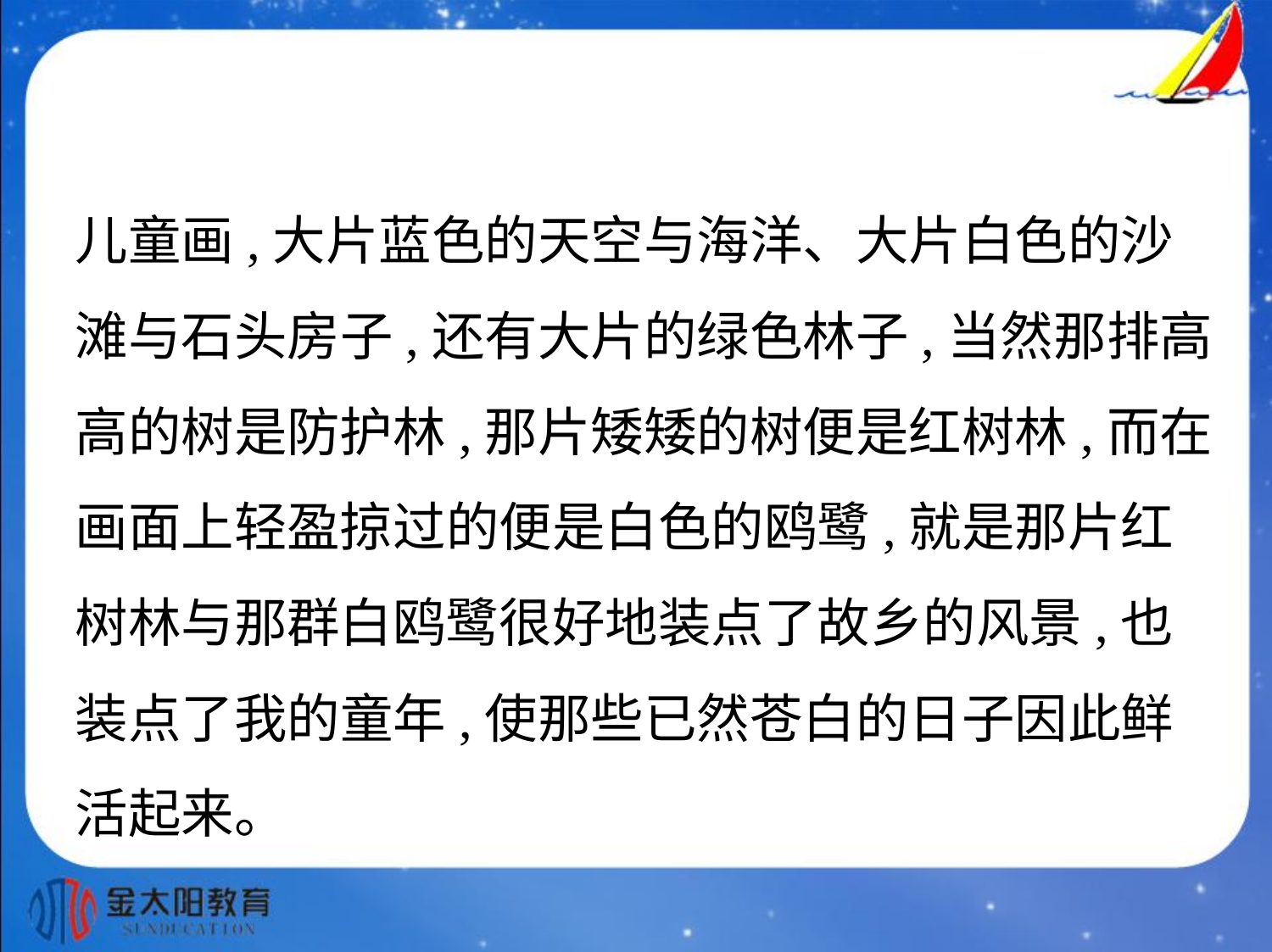

儿童画,大片蓝色的天空与海洋、大片白色的沙
滩与石头房子,还有大片的绿色林子,当然那排高
高的树是防护林,那片矮矮的树便是红树林,而在
画面上轻盈掠过的便是白色的鸥鹭,就是那片红
树林与那群白鸥鹭很好地装点了故乡的风景,也
装点了我的童年,使那些已然苍白的日子因此鲜
活起来。